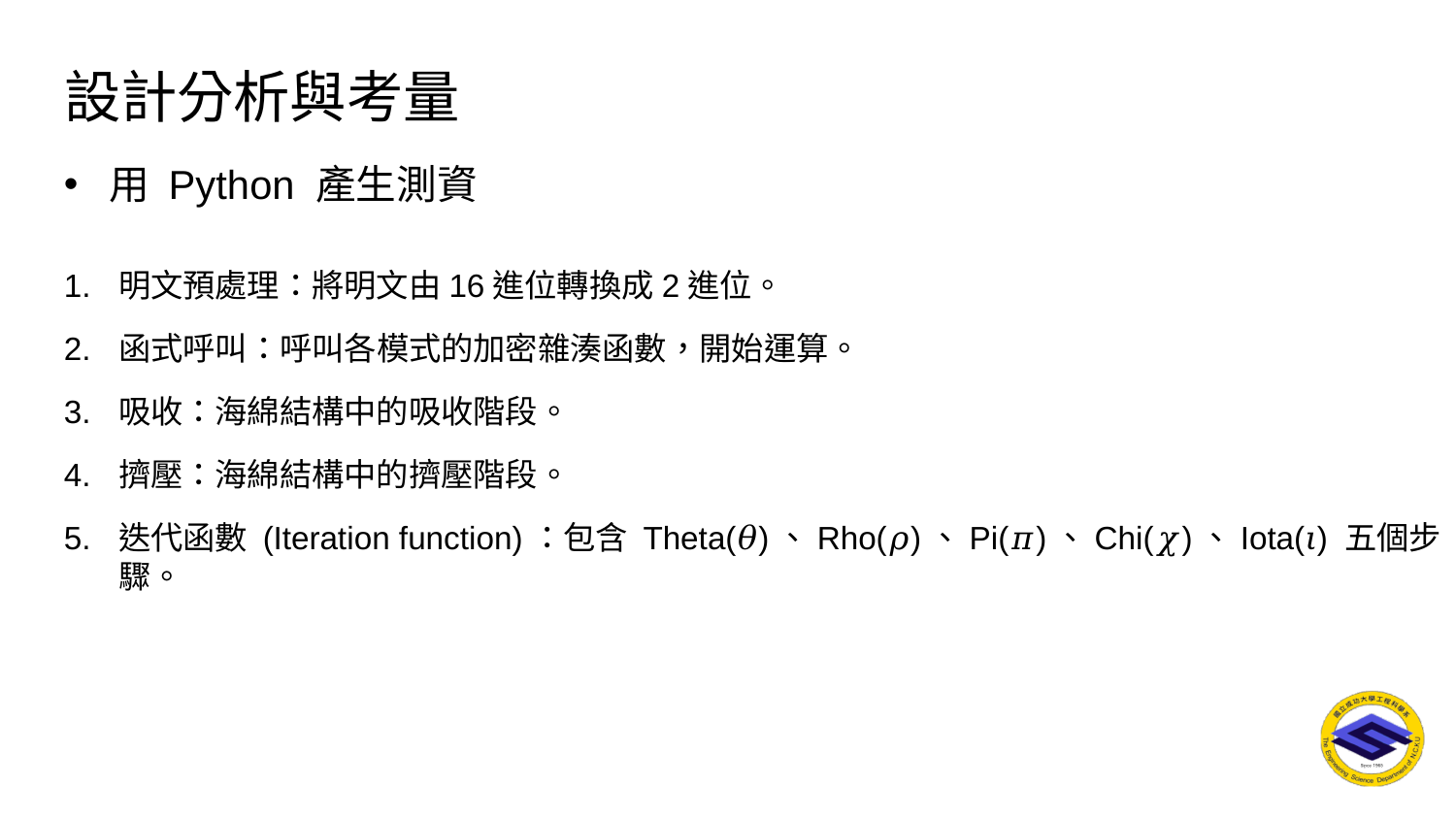

設計分析與考量

用 Python 產生測資
明文預處理：將明文由16進位轉換成2進位。
函式呼叫：呼叫各模式的加密雜湊函數，開始運算。
吸收：海綿結構中的吸收階段。
擠壓：海綿結構中的擠壓階段。
迭代函數 (Iteration function)：包含 Theta(𝜃)、Rho(𝜌)、Pi(𝜋)、Chi(𝜒)、Iota(𝜄) 五個步驟。